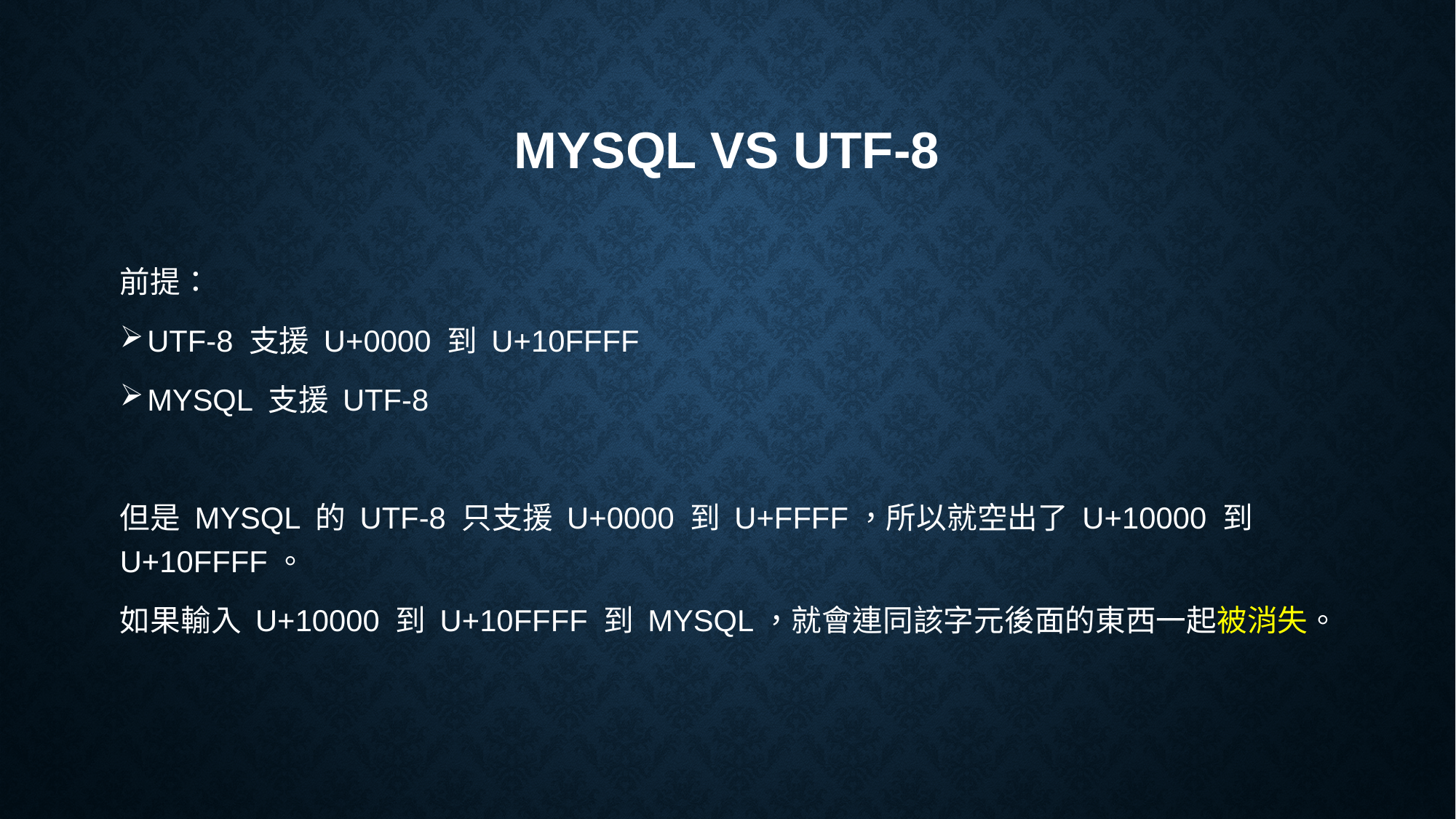

# Mysql vs utf-8
前提：
UTF-8 支援 U+0000 到 U+10FFFF
MYSQL 支援 UTF-8

但是 MYSQL 的 UTF-8 只支援 U+0000 到 U+FFFF，所以就空出了 U+10000 到 U+10FFFF。
如果輸入 U+10000 到 U+10FFFF 到 MYSQL，就會連同該字元後面的東西一起被消失。